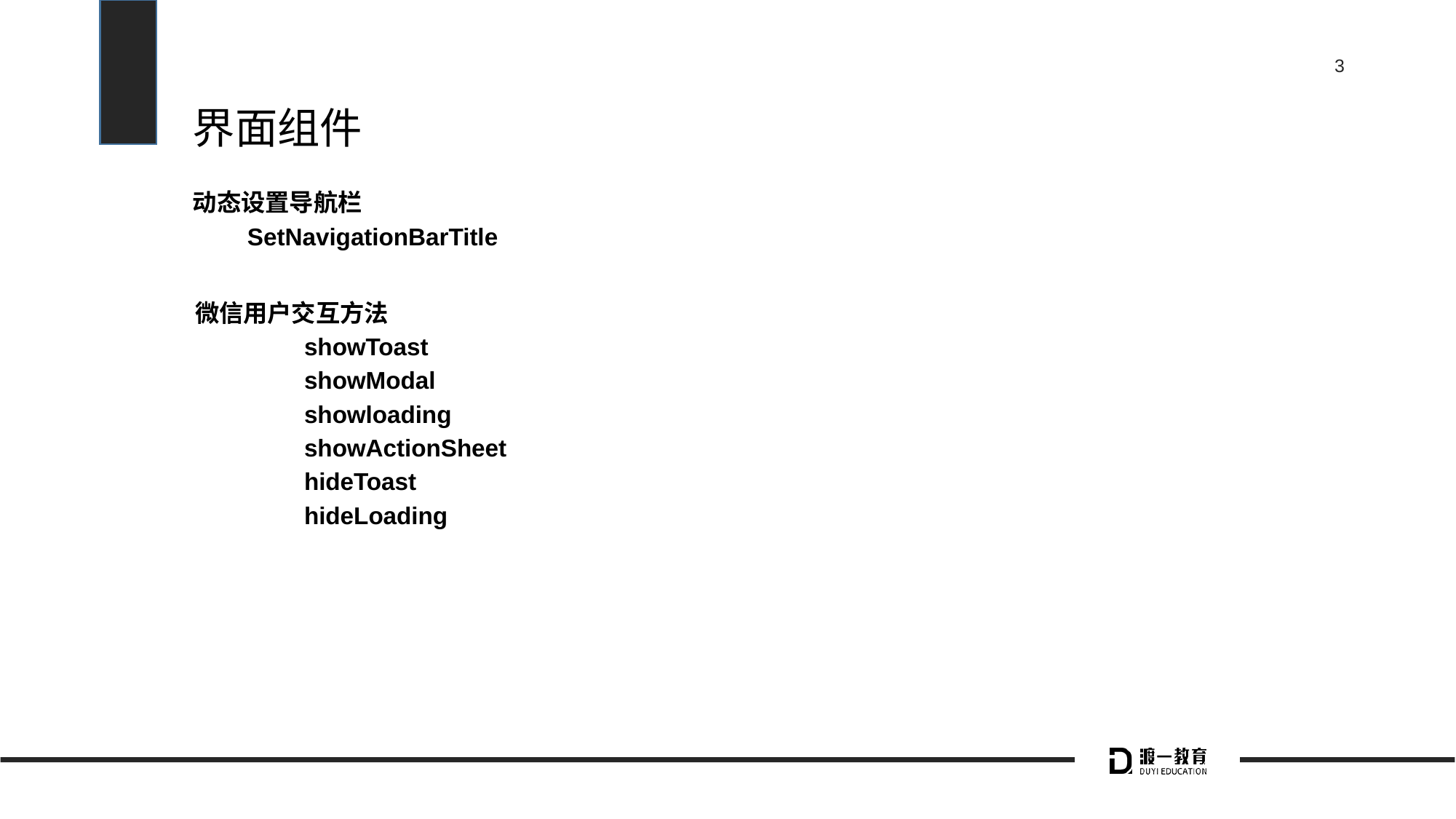

# 界面组件
动态设置导航栏
SetNavigationBarTitle

微信用户交互方法
	showToast
	showModal
	showloading
	showActionSheet
	hideToast
	hideLoading